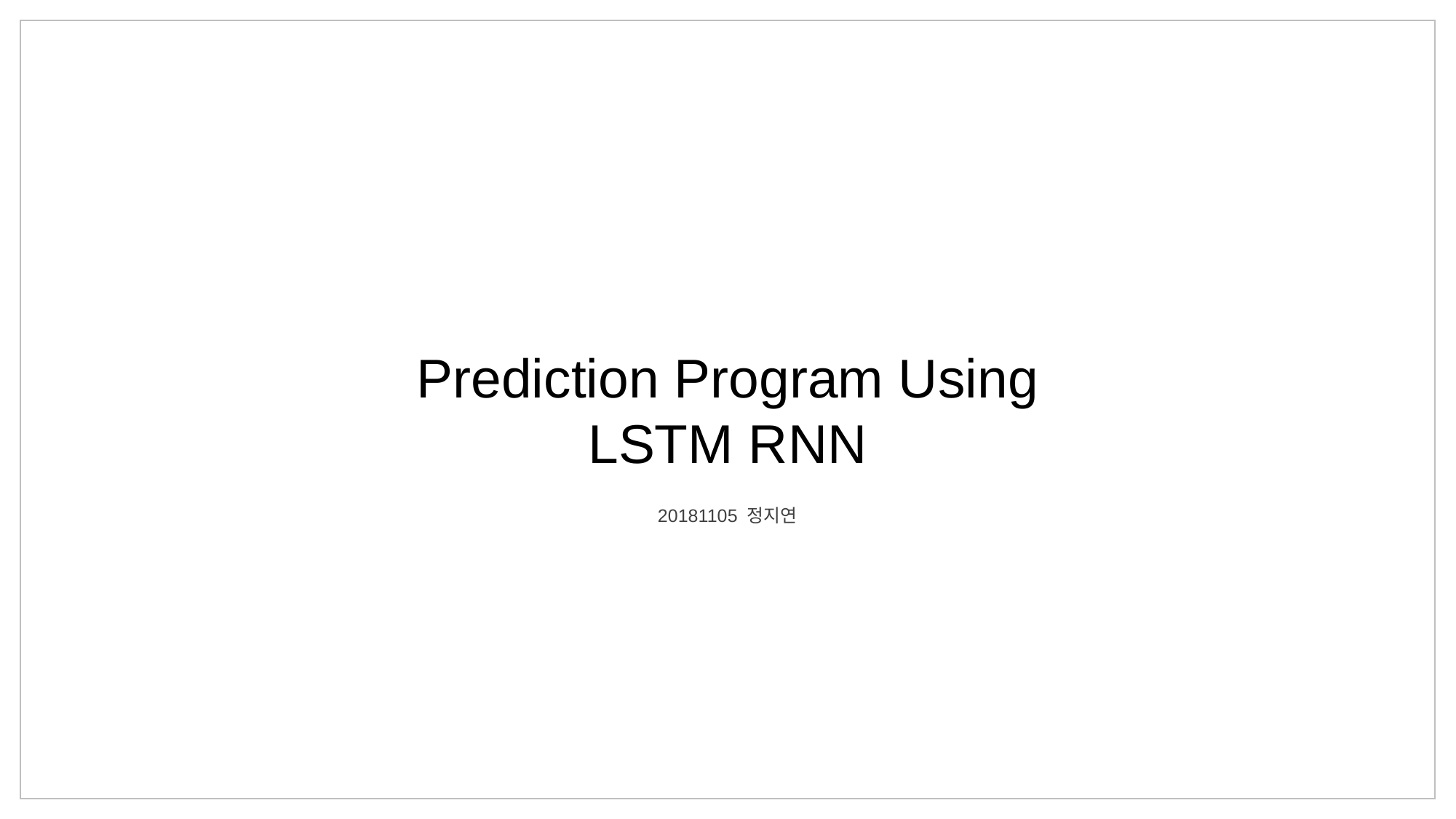

Prediction Program Using LSTM RNN
20181105 정지연